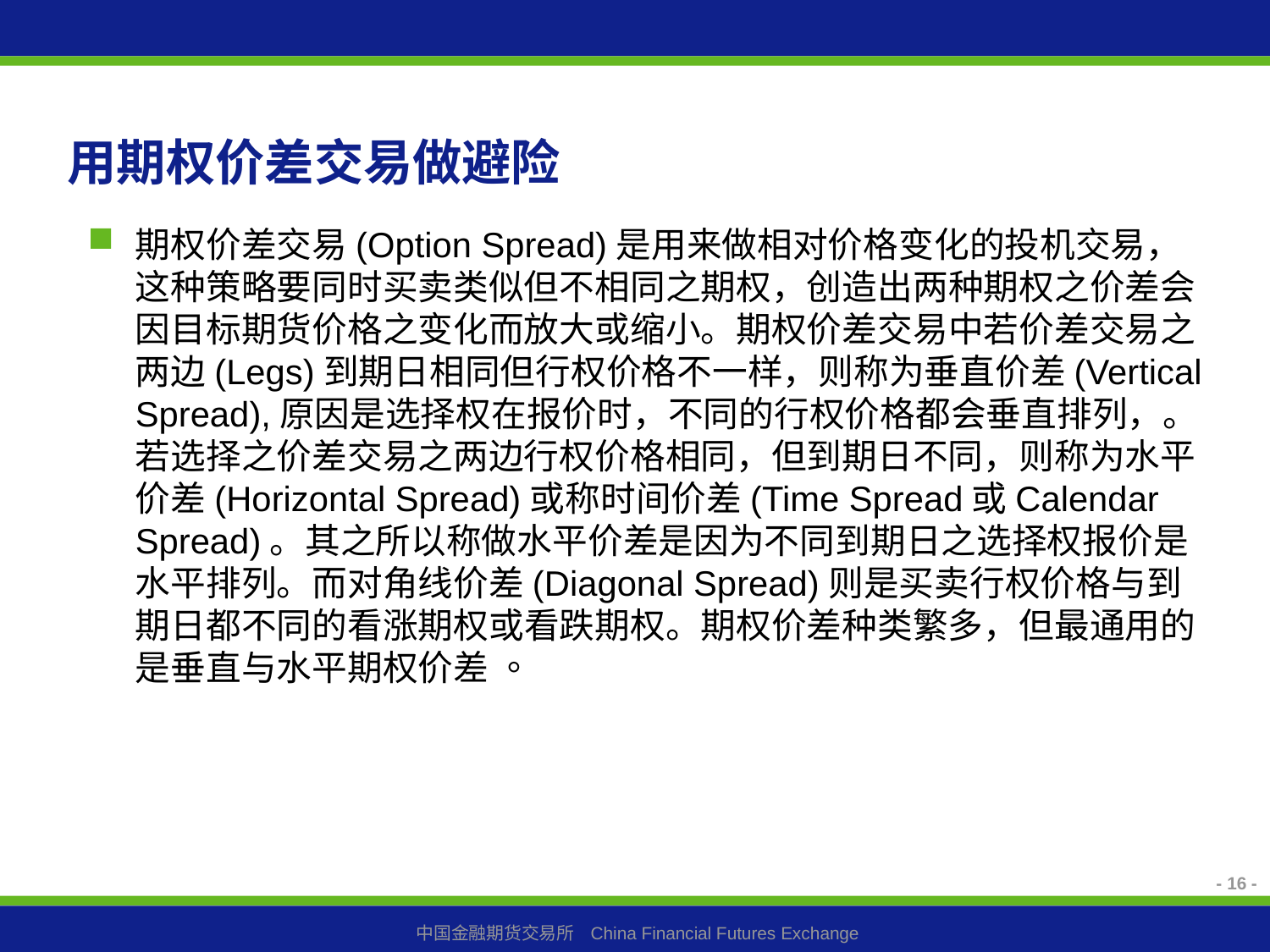

# 用期权价差交易做避险
期权价差交易(Option Spread)是用来做相对价格变化的投机交易，这种策略要同时买卖类似但不相同之期权，创造出两种期权之价差会因目标期货价格之变化而放大或缩小。期权价差交易中若价差交易之两边(Legs)到期日相同但行权价格不一样，则称为垂直价差(Vertical Spread),原因是选择权在报价时，不同的行权价格都会垂直排列，。若选择之价差交易之两边行权价格相同，但到期日不同，则称为水平价差(Horizontal Spread)或称时间价差(Time Spread或Calendar Spread)。其之所以称做水平价差是因为不同到期日之选择权报价是水平排列。而对角线价差(Diagonal Spread)则是买卖行权价格与到期日都不同的看涨期权或看跌期权。期权价差种类繁多，但最通用的是垂直与水平期权价差 。
- 16 -